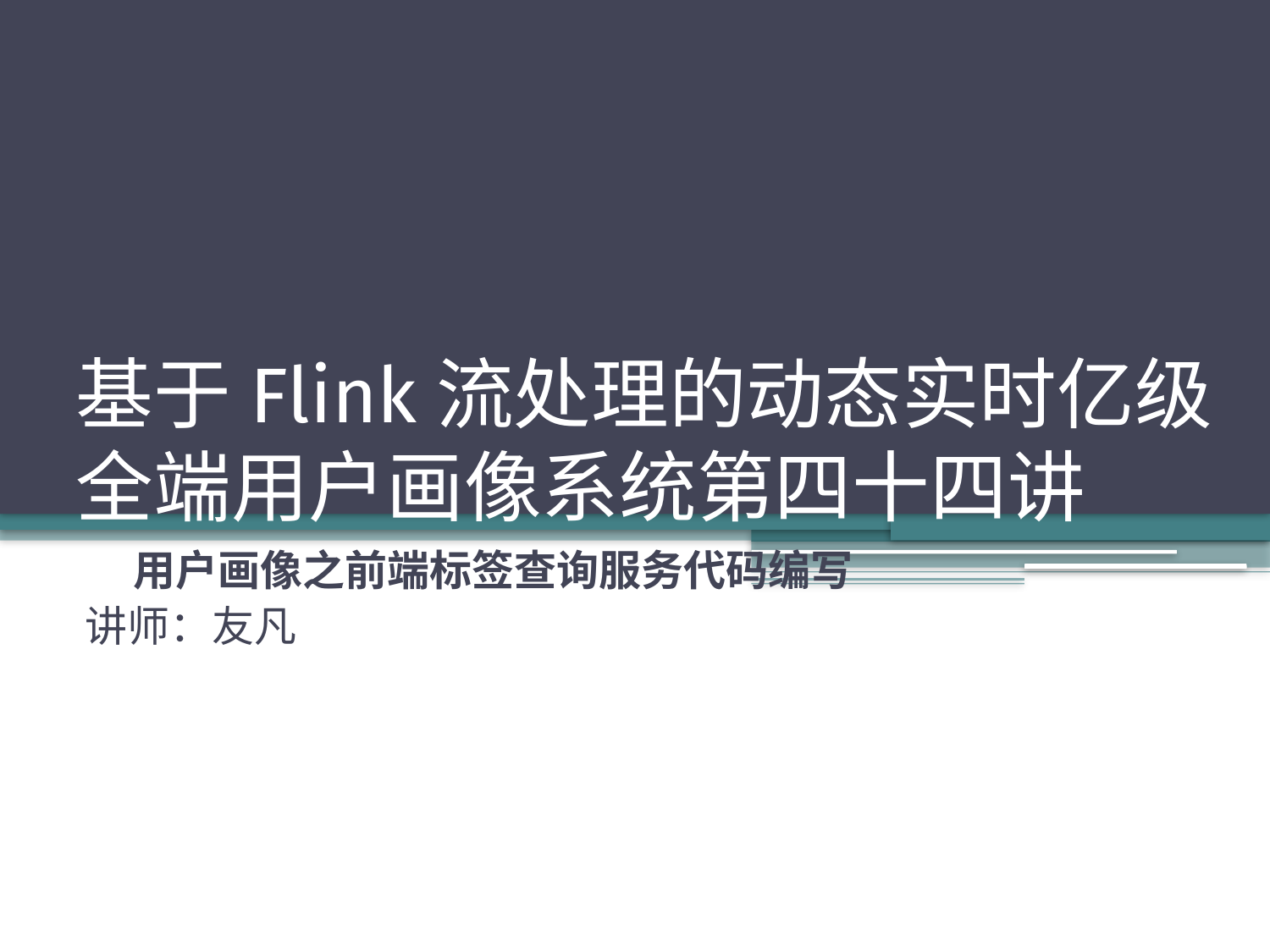

# 基于Flink流处理的动态实时亿级全端用户画像系统第四十四讲
    用户画像之前端标签查询服务代码编写
讲师：友凡